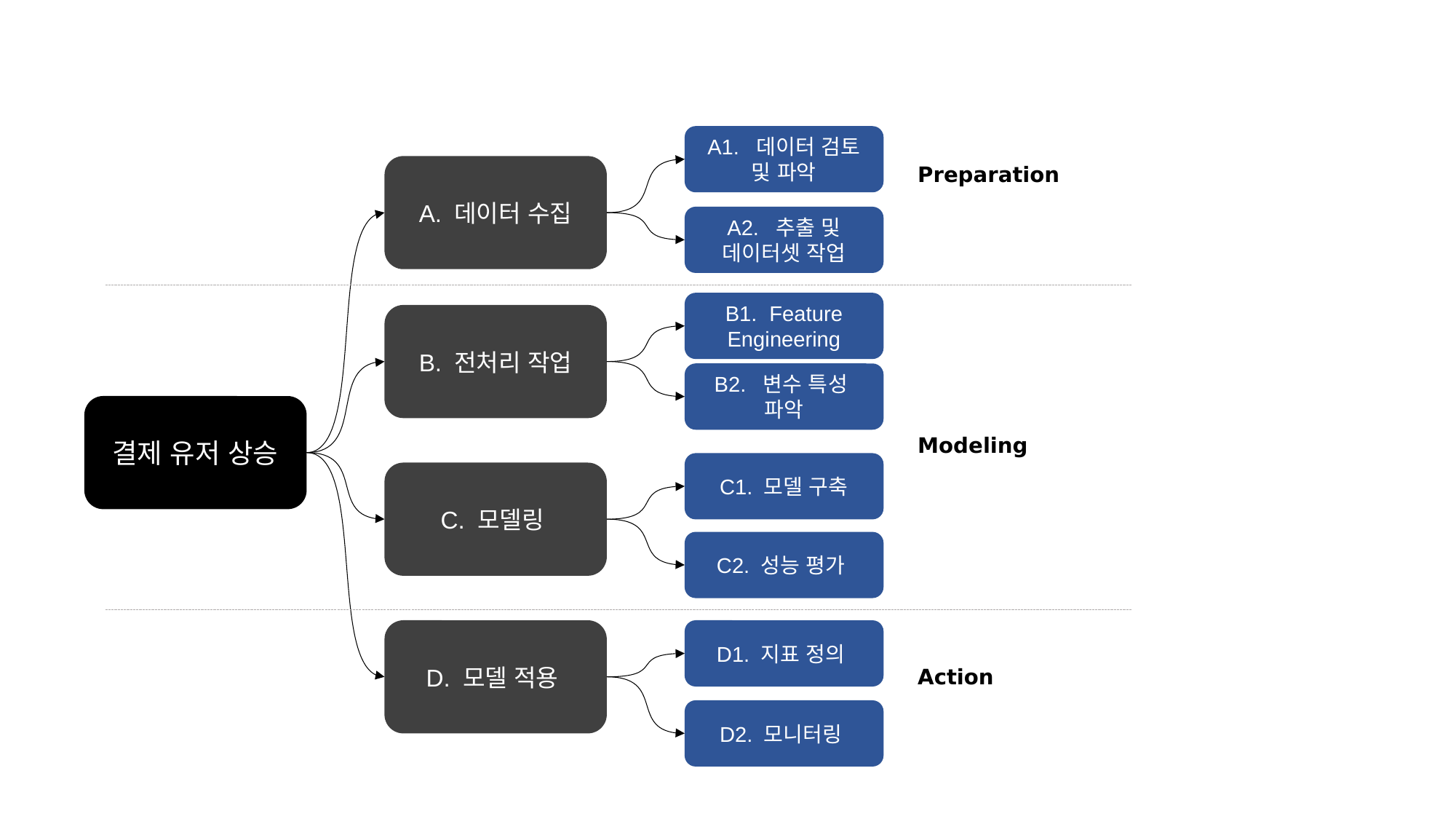

A1.  데이터 검토 및 파악
Preparation
A. 데이터 수집
A2.  추출 및 데이터셋 작업
B1.  Feature Engineering
B. 전처리 작업
B2.  변수 특성
파악
결제 유저 상승
Modeling
C1. 모델 구축
C. 모델링
C2. 성능 평가
D. 모델 적용
D1. 지표 정의
Action
D2. 모니터링